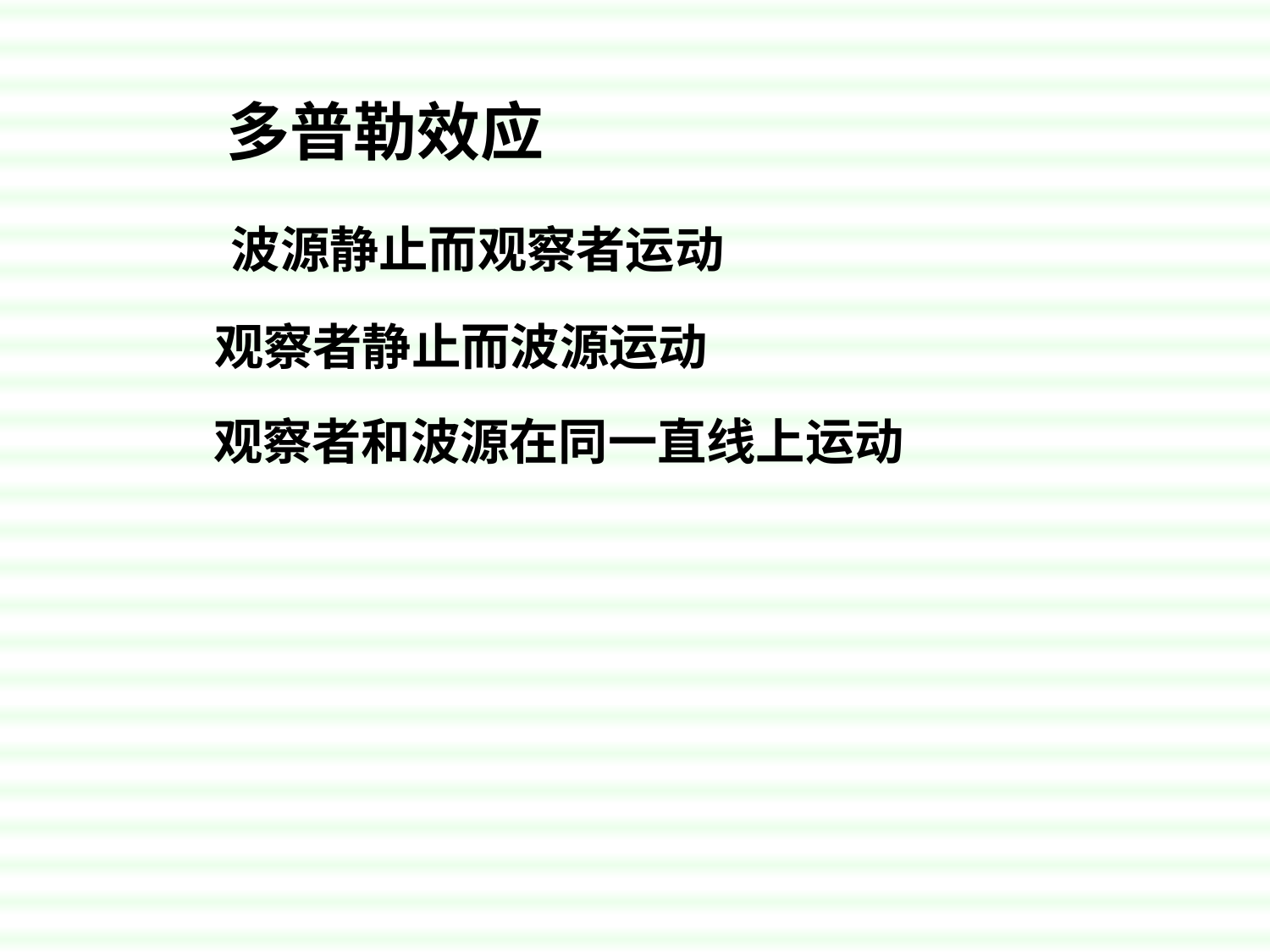

多普勒效应
 波源静止而观察者运动
观察者静止而波源运动
观察者和波源在同一直线上运动